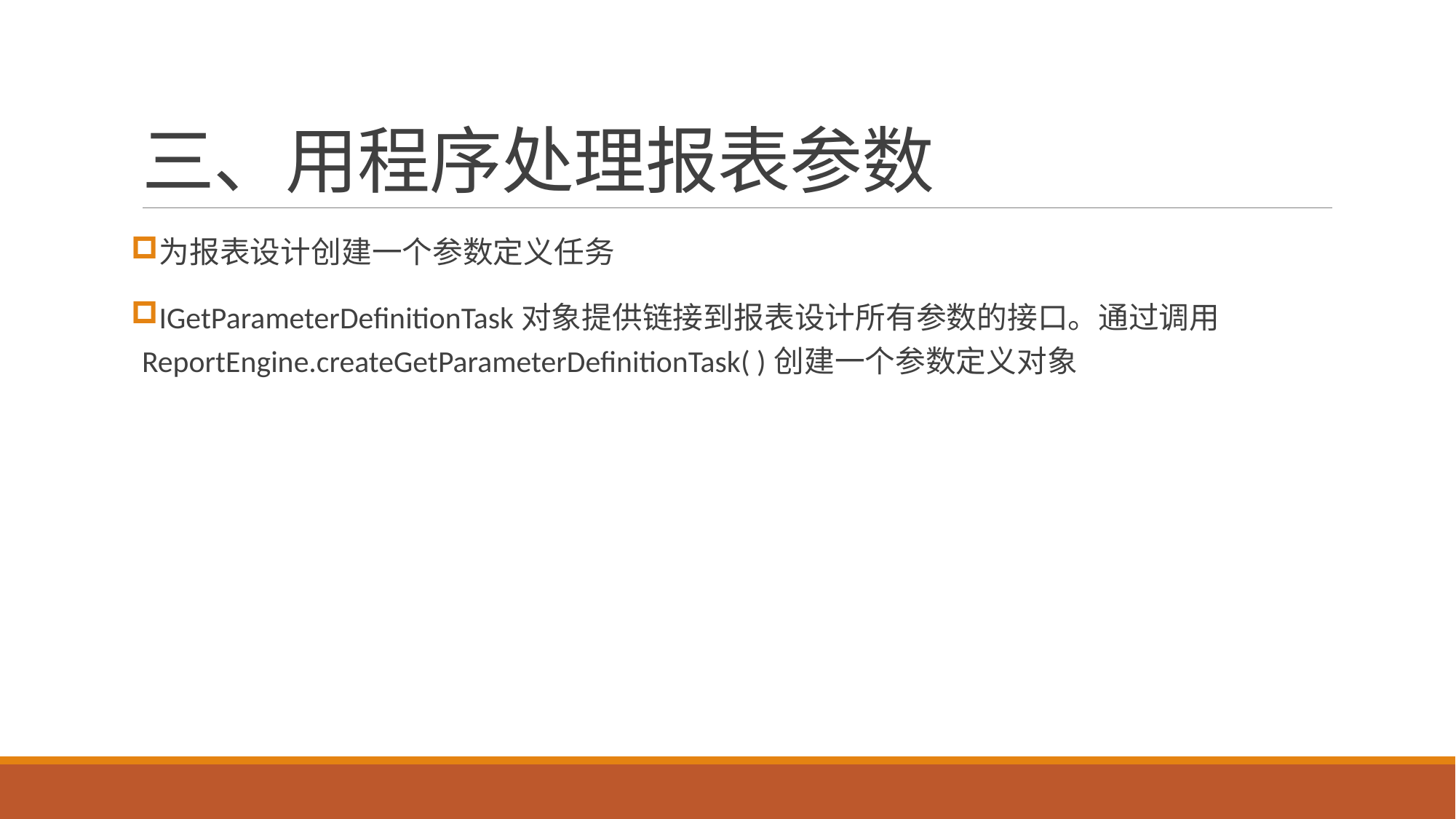

# 三、用程序处理报表参数
为报表设计创建一个参数定义任务
IGetParameterDefinitionTask对象提供链接到报表设计所有参数的接口。通过调用 ReportEngine.createGetParameterDefinitionTask( )创建一个参数定义对象